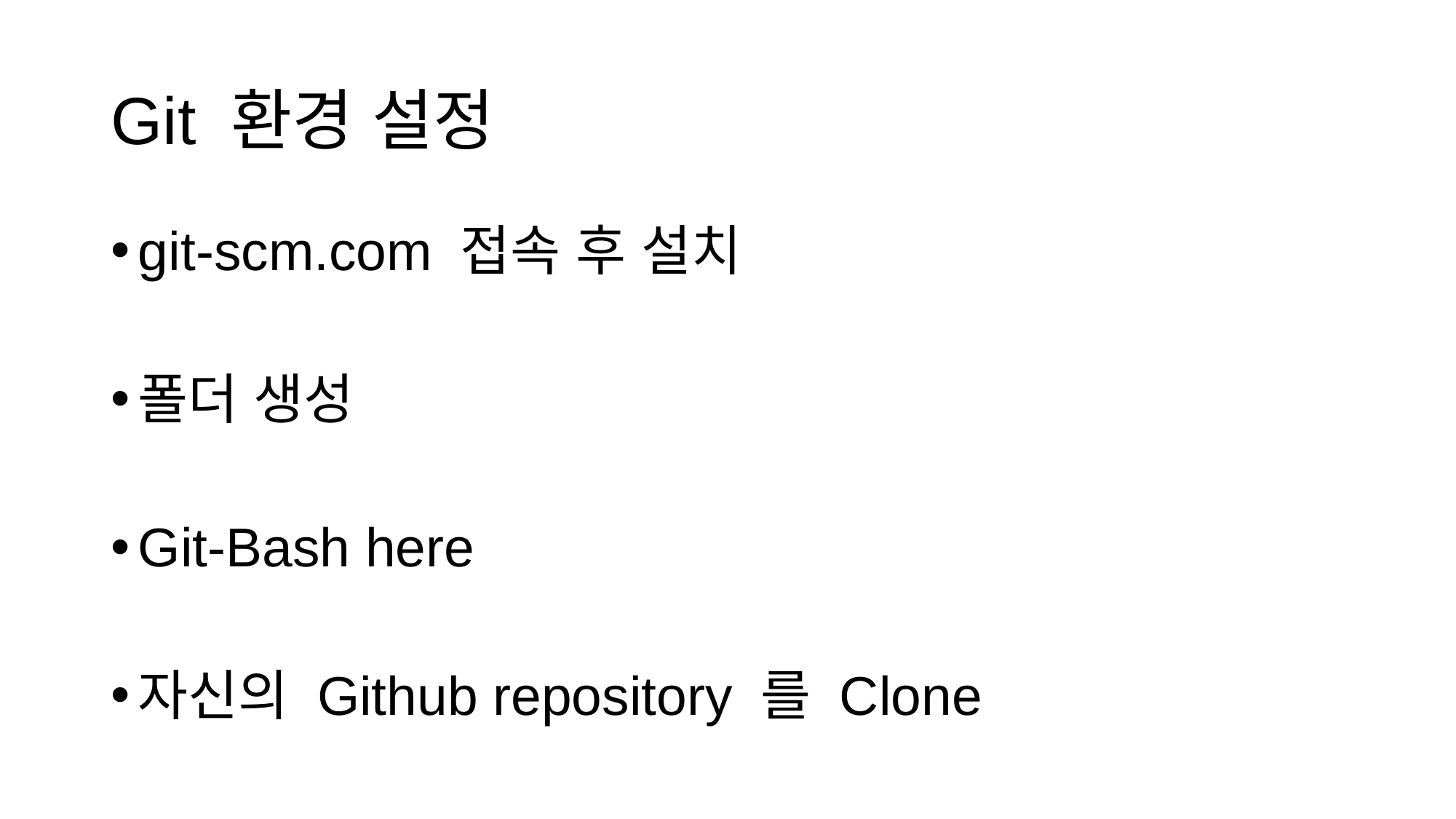

# Git 환경 설정
git-scm.com 접속 후 설치

폴더 생성

Git-Bash here

자신의 Github repository 를 Clone